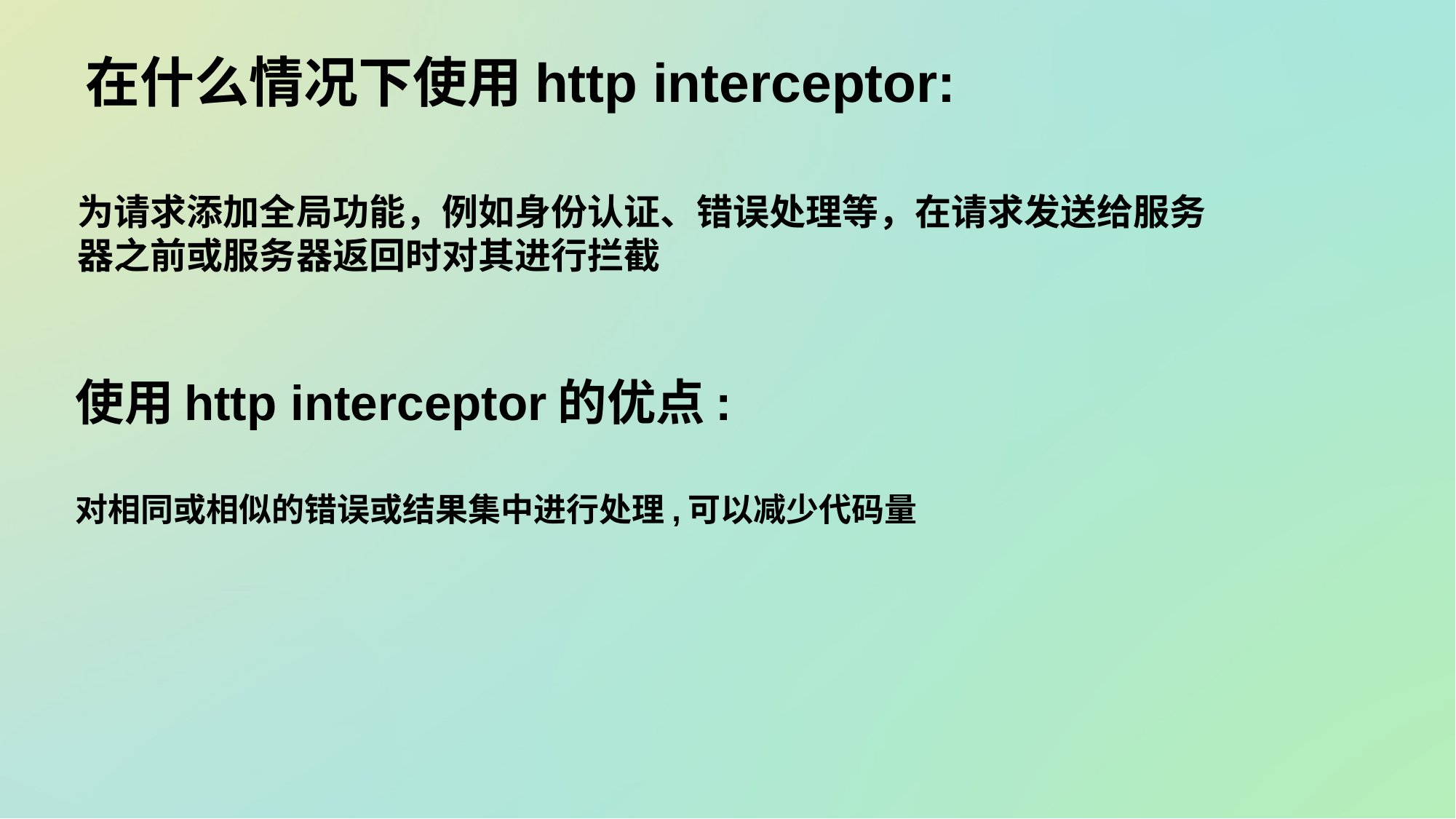

# 在什么情况下使用http interceptor:
为请求添加全局功能，例如身份认证、错误处理等，在请求发送给服务器之前或服务器返回时对其进行拦截
使用http interceptor的优点:

对相同或相似的错误或结果集中进行处理,可以减少代码量